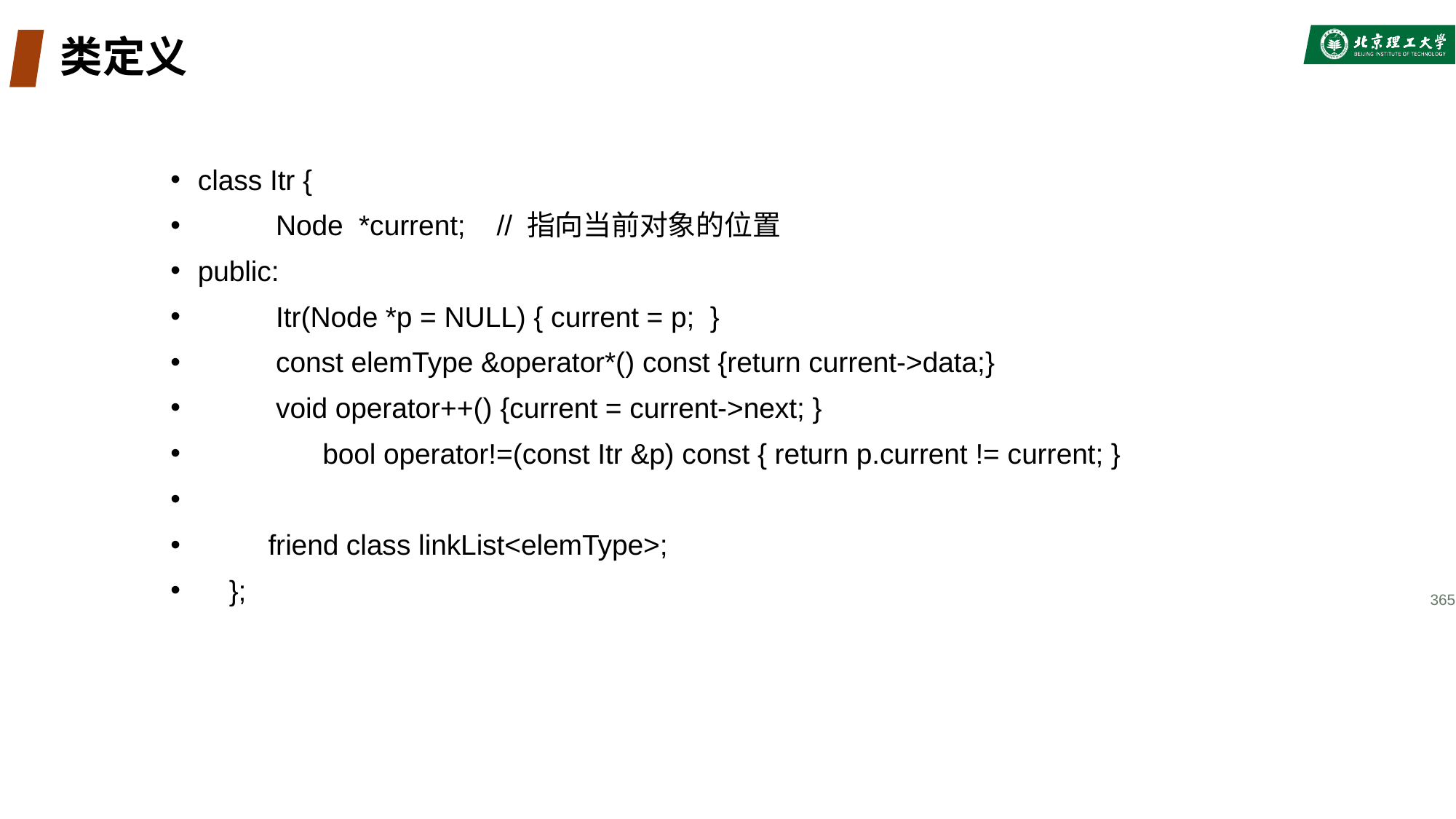

# 类定义
class Itr {
          Node  *current;    // 指向当前对象的位置
public:
          Itr(Node *p = NULL) { current = p;  }
          const elemType &operator*() const {return current->data;}
          void operator++() {current = current->next; }
	  bool operator!=(const Itr &p) const { return p.current != current; }

         friend class linkList<elemType>;
    };
365